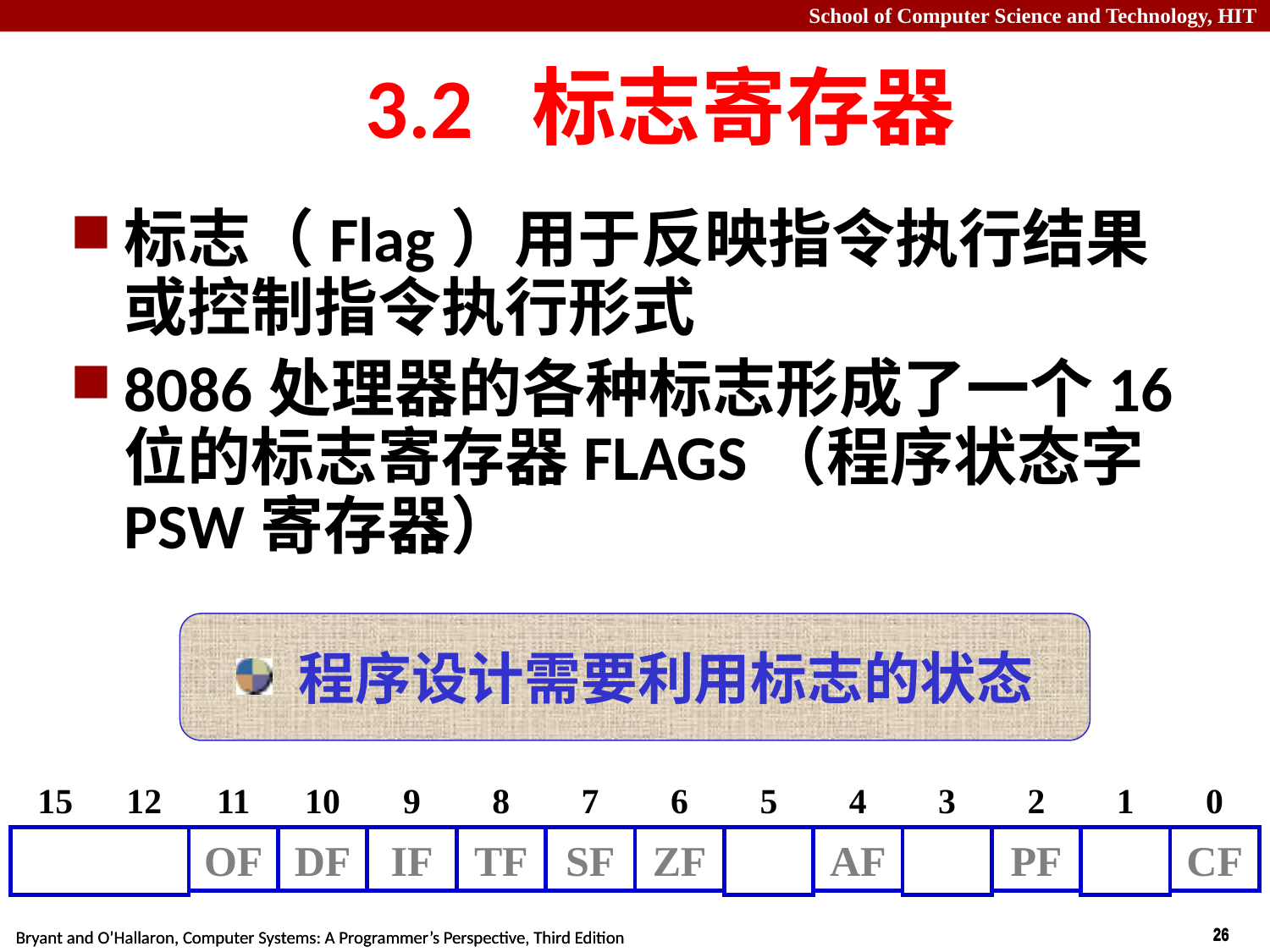

# 3.2  标志寄存器
标志（Flag）用于反映指令执行结果或控制指令执行形式
8086处理器的各种标志形成了一个16位的标志寄存器FLAGS（程序状态字PSW寄存器）
 程序设计需要利用标志的状态
15      12
11
10
9
8
7
6
5
4
3
2
1
0

OF
DF
IF
TF
SF
ZF

AF

PF

CF